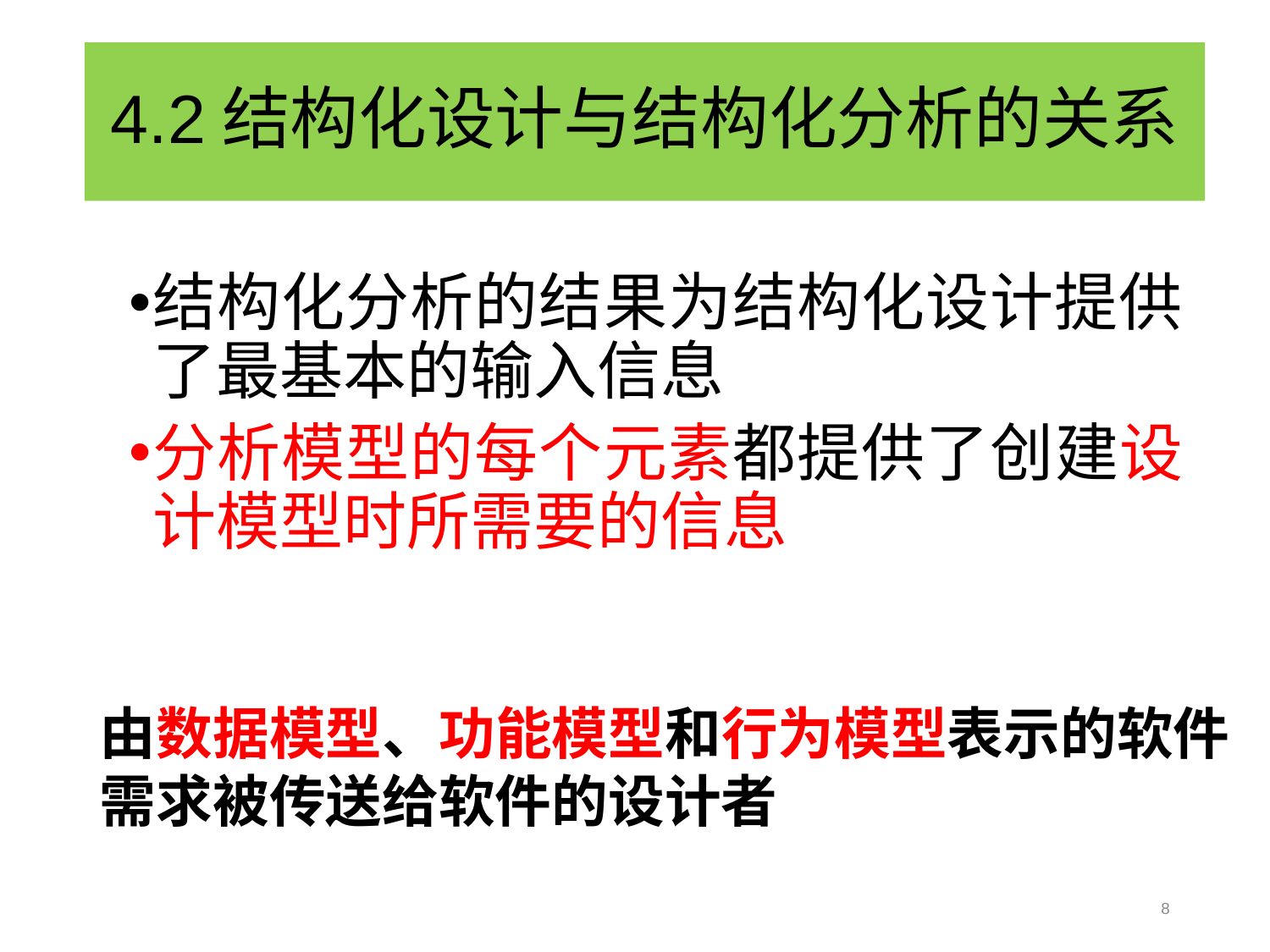

# 4.2结构化设计与结构化分析的关系
结构化分析的结果为结构化设计提供了最基本的输入信息
分析模型的每个元素都提供了创建设计模型时所需要的信息

由数据模型、功能模型和行为模型表示的软件需求被传送给软件的设计者

8